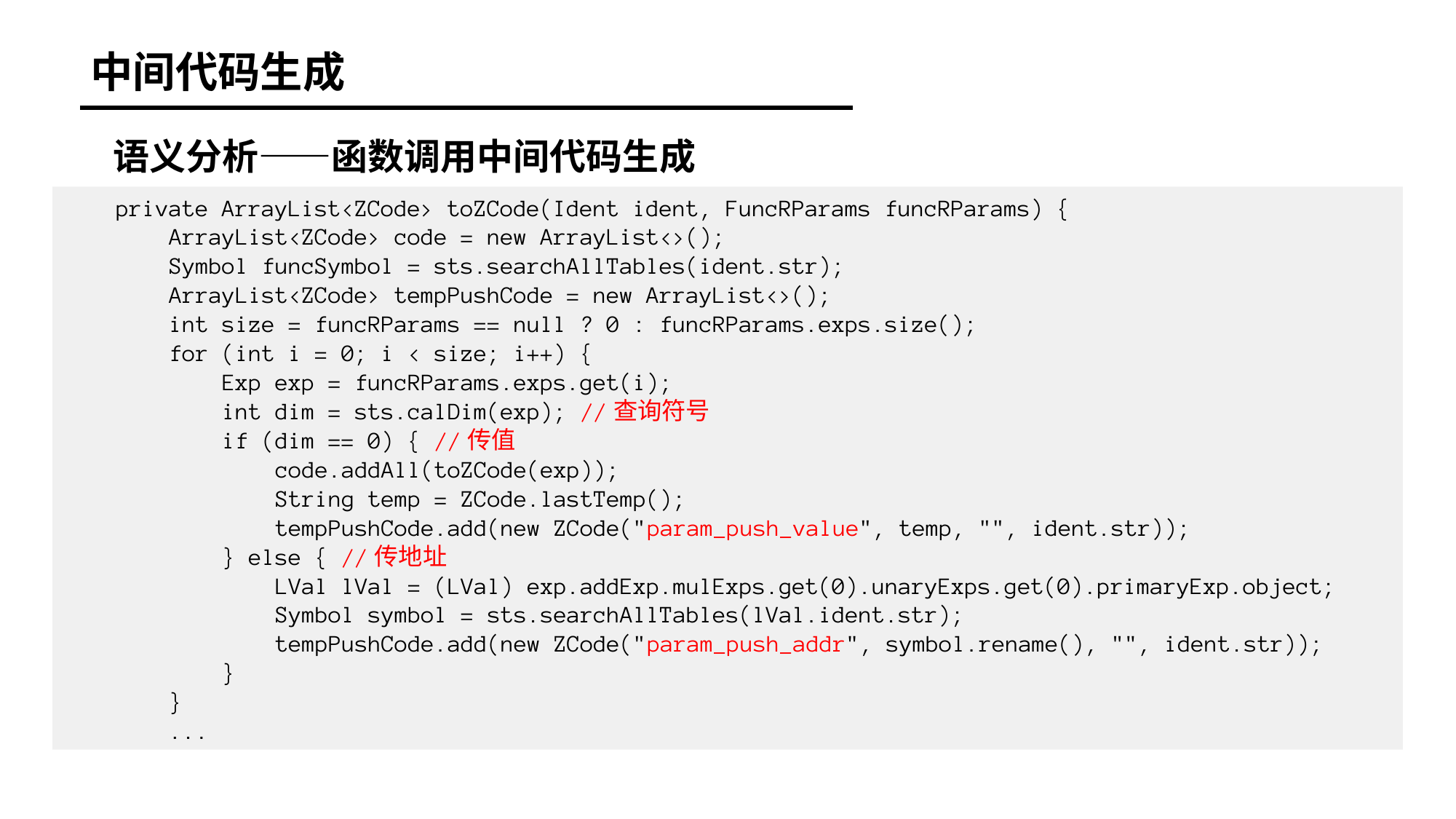

中间代码生成
语义分析——函数调用中间代码生成
    private ArrayList<ZCode> toZCode(Ident ident, FuncRParams funcRParams) {
        ArrayList<ZCode> code = new ArrayList<>();
        Symbol funcSymbol = sts.searchAllTables(ident.str);
        ArrayList<ZCode> tempPushCode = new ArrayList<>();
        int size = funcRParams == null ? 0 : funcRParams.exps.size();
        for (int i = 0; i < size; i++) {
            Exp exp = funcRParams.exps.get(i);
            int dim = sts.calDim(exp); //查询符号
            if (dim == 0) { //传值
                code.addAll(toZCode(exp));
                String temp = ZCode.lastTemp();
                tempPushCode.add(new ZCode("param_push_value", temp, "", ident.str));
            } else { //传地址
                LVal lVal = (LVal) exp.addExp.mulExps.get(0).unaryExps.get(0).primaryExp.object;
                Symbol symbol = sts.searchAllTables(lVal.ident.str);
                tempPushCode.add(new ZCode("param_push_addr", symbol.rename(), "", ident.str));
            }
        }
        ...